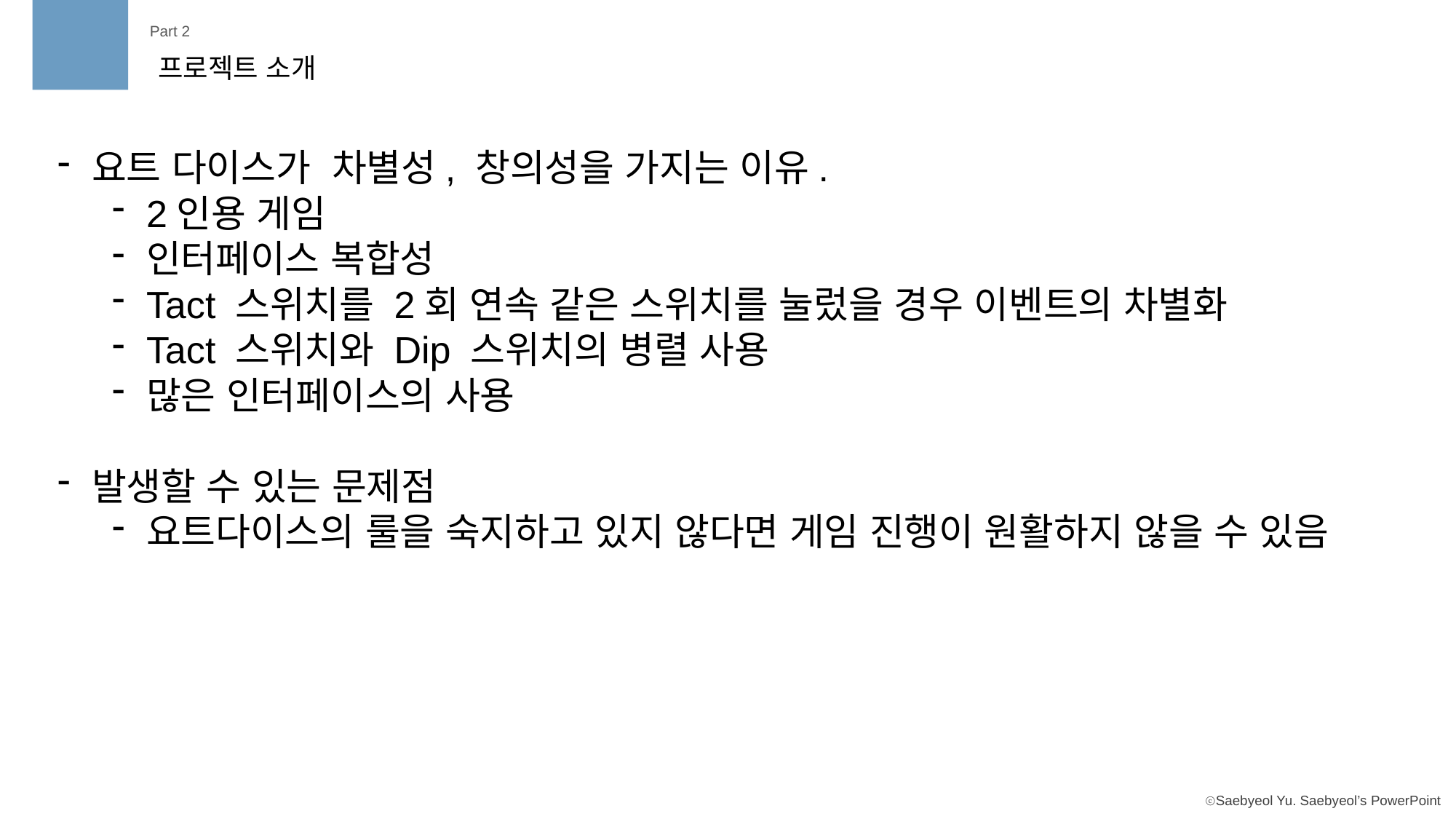

Part 2
프로젝트 소개
요트 다이스가  차별성, 창의성을 가지는 이유.
2인용 게임
인터페이스 복합성
Tact 스위치를 2회 연속 같은 스위치를 눌렀을 경우 이벤트의 차별화
Tact 스위치와 Dip 스위치의 병렬 사용
많은 인터페이스의 사용

발생할 수 있는 문제점
요트다이스의 룰을 숙지하고 있지 않다면 게임 진행이 원활하지 않을 수 있음